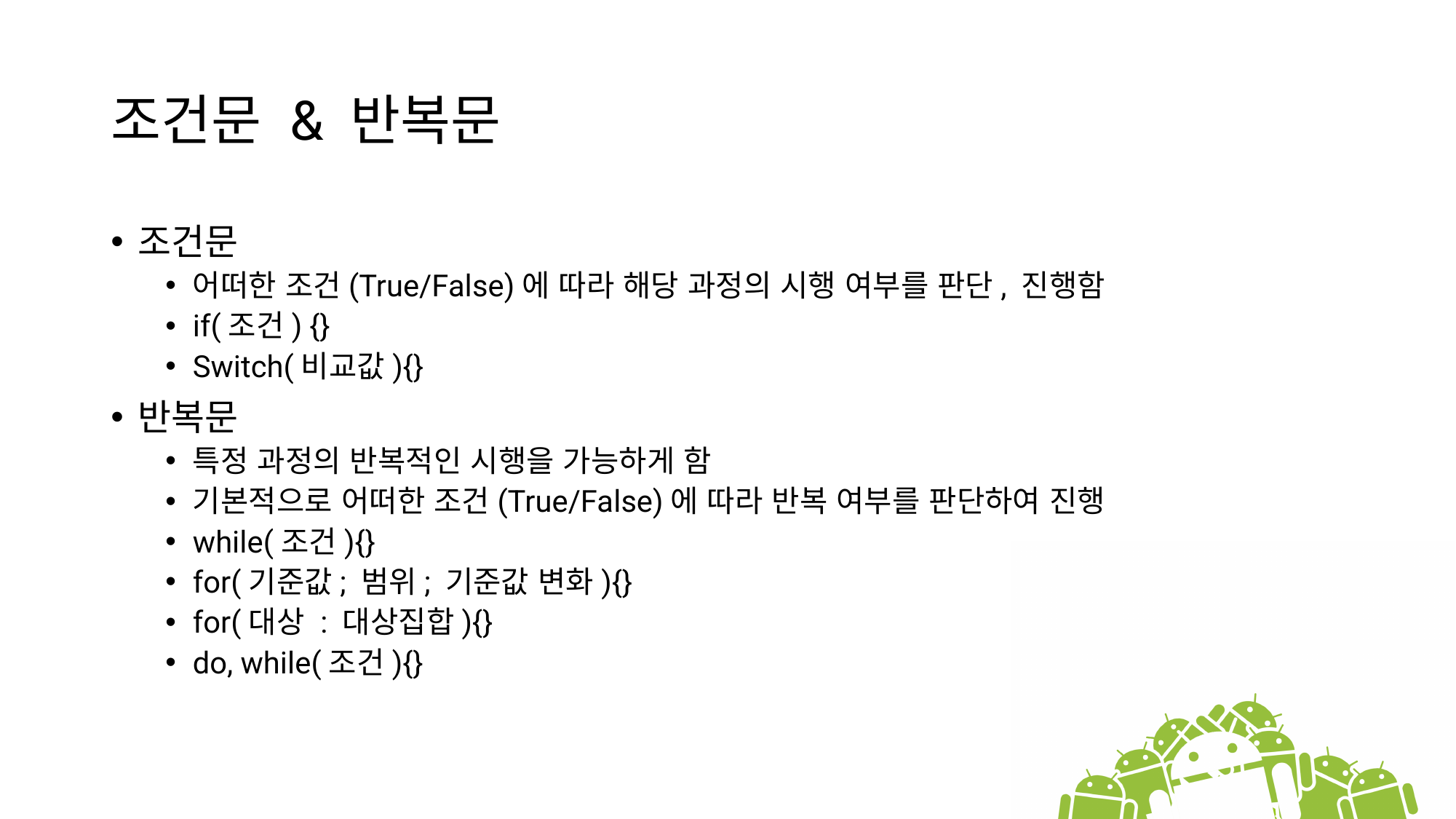

# 조건문 & 반복문
조건문
어떠한 조건(True/False)에 따라 해당 과정의 시행 여부를 판단, 진행함
if(조건) {}
Switch(비교값){}
반복문
특정 과정의 반복적인 시행을 가능하게 함
기본적으로 어떠한 조건(True/False)에 따라 반복 여부를 판단하여 진행
while(조건){}
for(기준값; 범위; 기준값 변화){}
for(대상 : 대상집합){}
do, while(조건){}